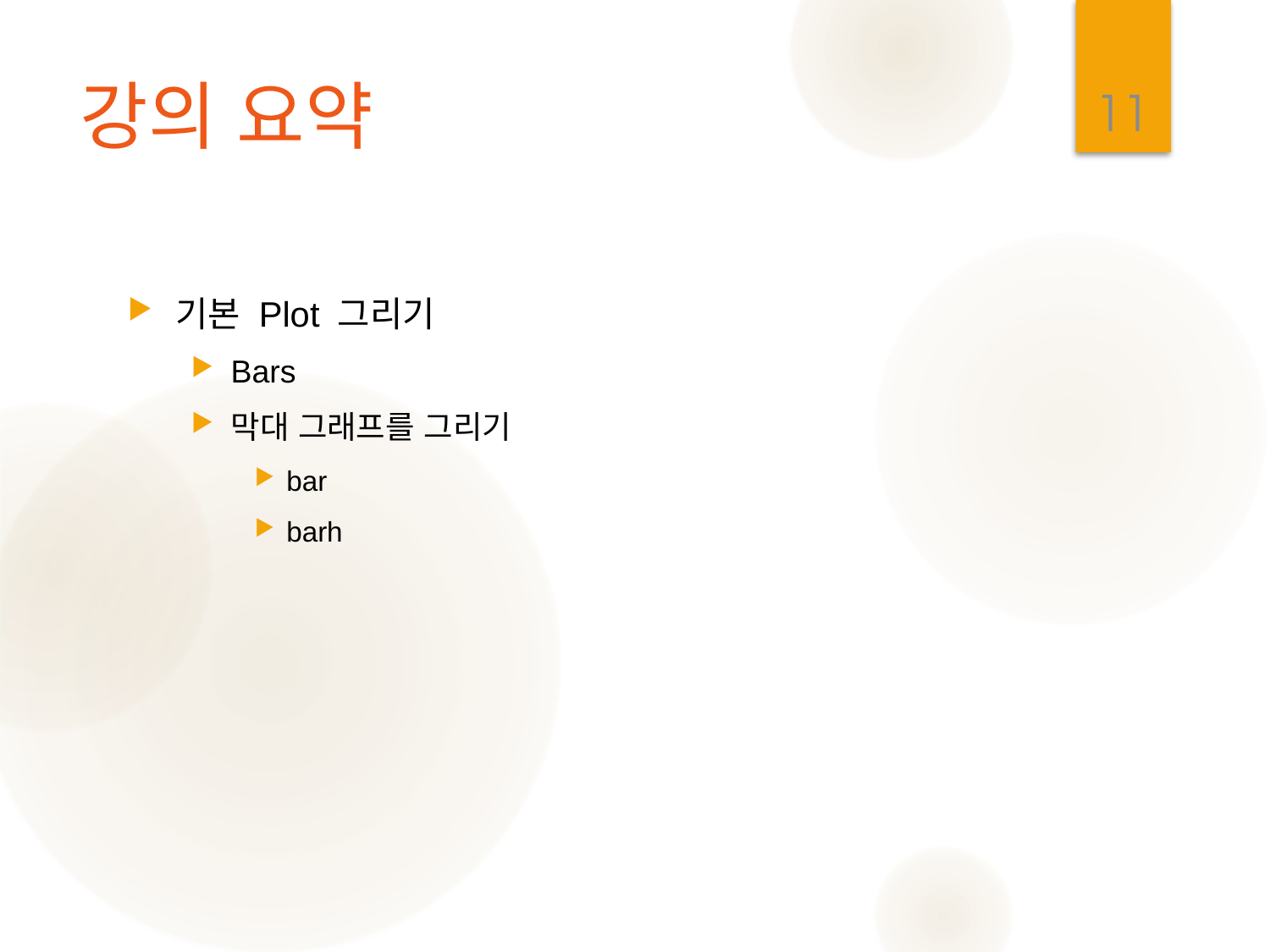

11
# 강의 요약
기본 Plot 그리기
Bars
막대 그래프를 그리기
bar
barh